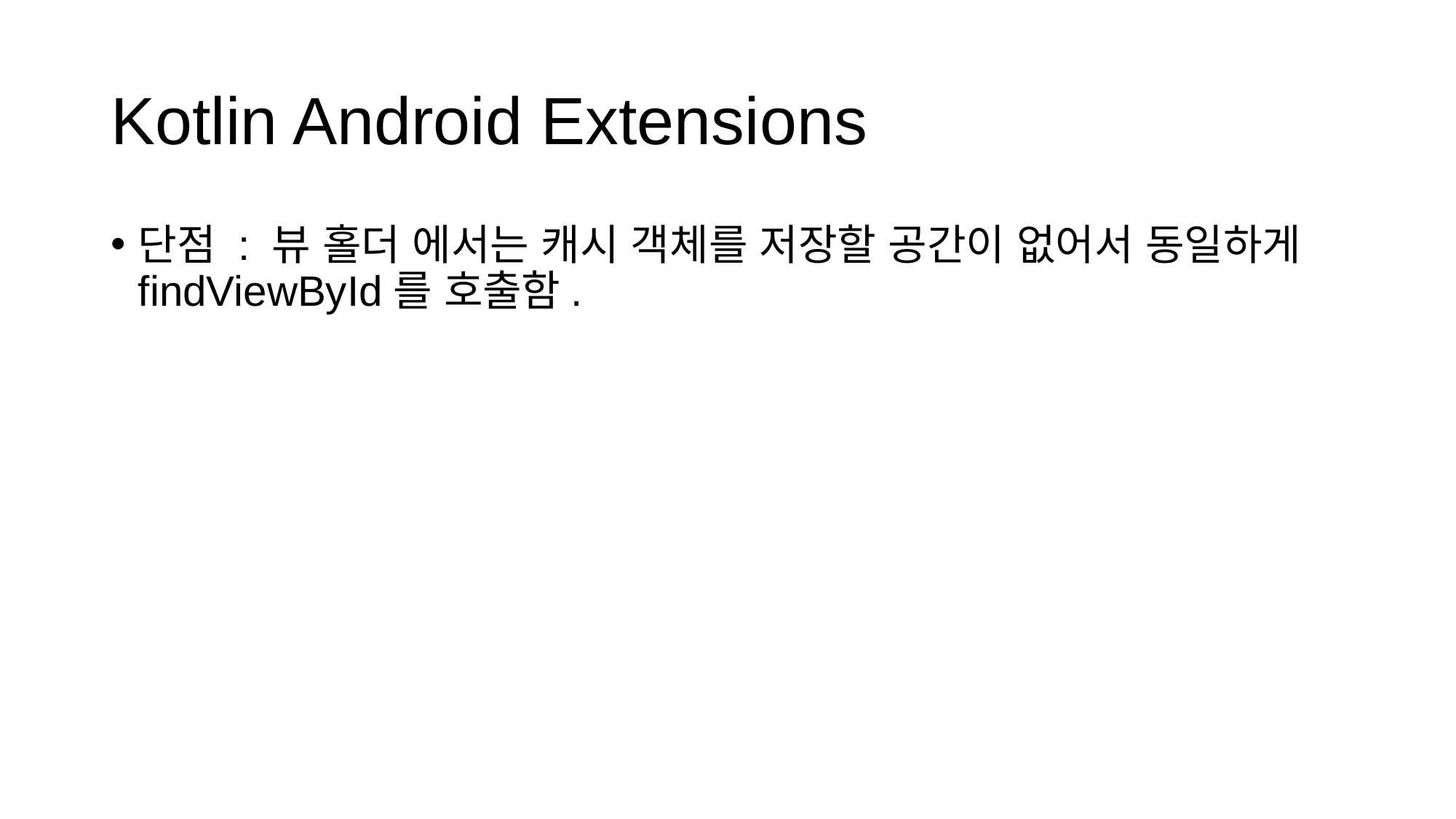

# Kotlin Android Extensions
단점 : 뷰 홀더 에서는 캐시 객체를 저장할 공간이 없어서 동일하게 findViewById를 호출함.